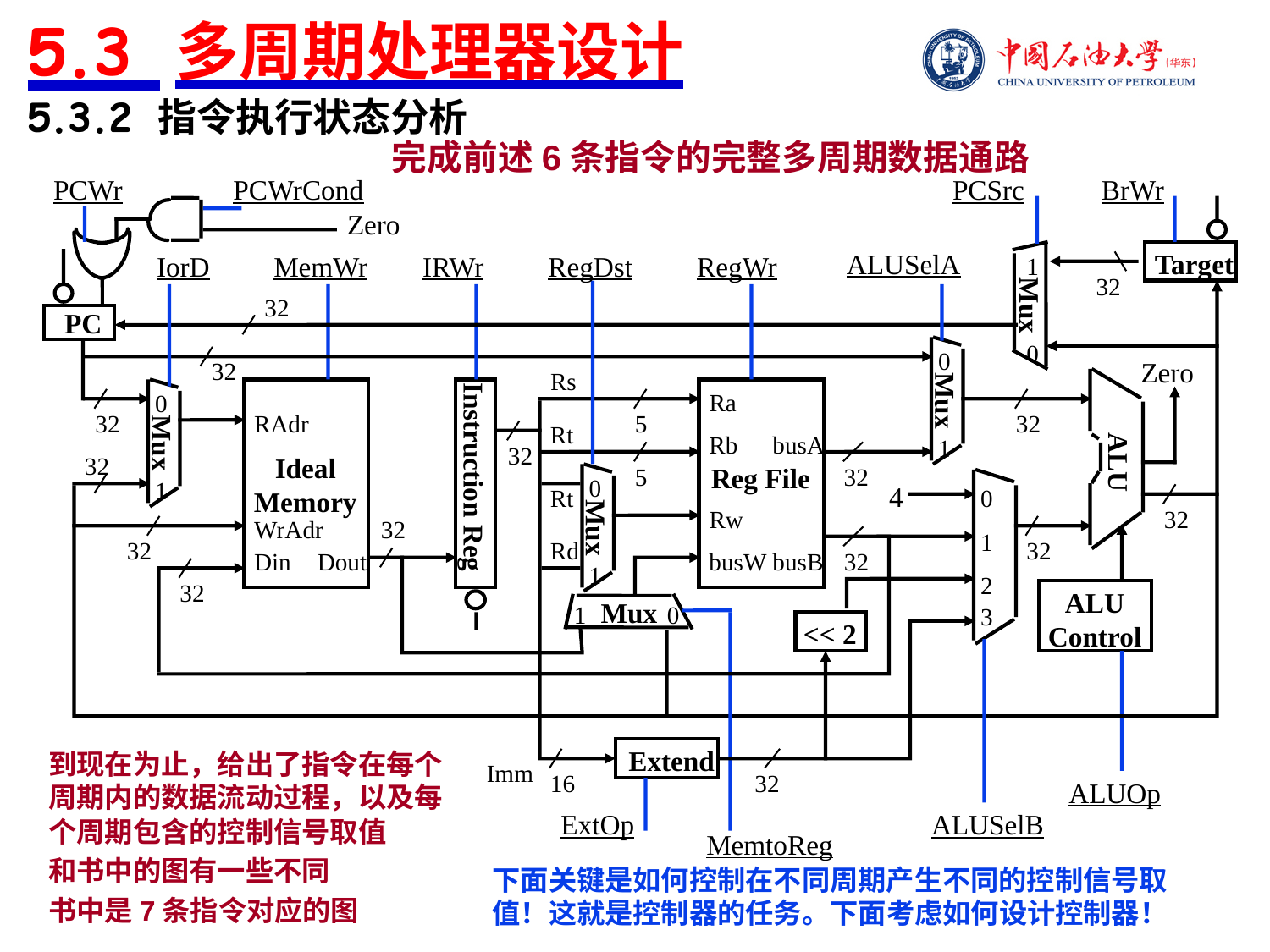

# 5.3 多周期处理器设计
5.3.2 指令执行状态分析
完成前述6条指令的完整多周期数据通路
PCWr
PCWrCond
PCSrc
BrWr

Zero

ALUSelA
Target

IorD
MemWr
IRWr
RegDst
RegWr
1

32

Mux

32
PC

0

0

Mux
1

Zero
32

Rs

ALU

0

Mux
1

Ra

32
RAdr
5
32
Rt

Rb
busA

32

Ideal
Memory
32

Instruction Reg
Reg File
5
32

0

Mux
1

4

Rt
0

Rw
32
WrAdr
32

32
1

32
Rd

Din
Dout
busW
busB
32

2

32

ALU
Control

Mux
1
0

3

<< 2

Extend

到现在为止，给出了指令在每个周期内的数据流动过程，以及每个周期包含的控制信号取值
和书中的图有一些不同
书中是7条指令对应的图

16

Imm

32
ALUOp

ExtOp
ALUSelB
MemtoReg
下面关键是如何控制在不同周期产生不同的控制信号取值！这就是控制器的任务。下面考虑如何设计控制器！